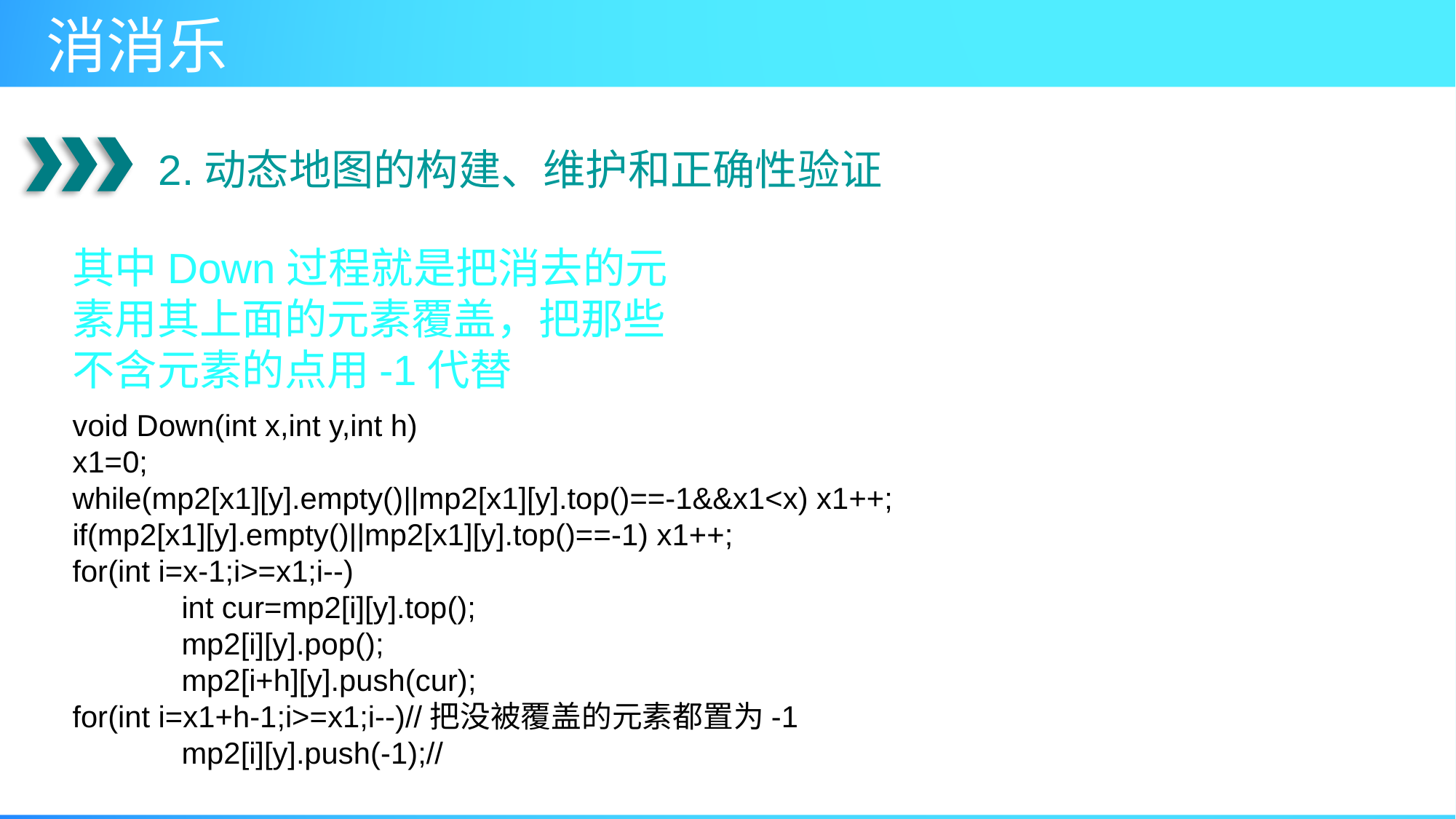

2.动态地图的构建、维护和正确性验证
其中Down过程就是把消去的元素用其上面的元素覆盖，把那些不含元素的点用-1代替
void Down(int x,int y,int h)
x1=0;
while(mp2[x1][y].empty()||mp2[x1][y].top()==-1&&x1<x) x1++;
if(mp2[x1][y].empty()||mp2[x1][y].top()==-1) x1++;
for(int i=x-1;i>=x1;i--)
	int cur=mp2[i][y].top();
	mp2[i][y].pop();
	mp2[i+h][y].push(cur);
for(int i=x1+h-1;i>=x1;i--)//把没被覆盖的元素都置为-1
	mp2[i][y].push(-1);//